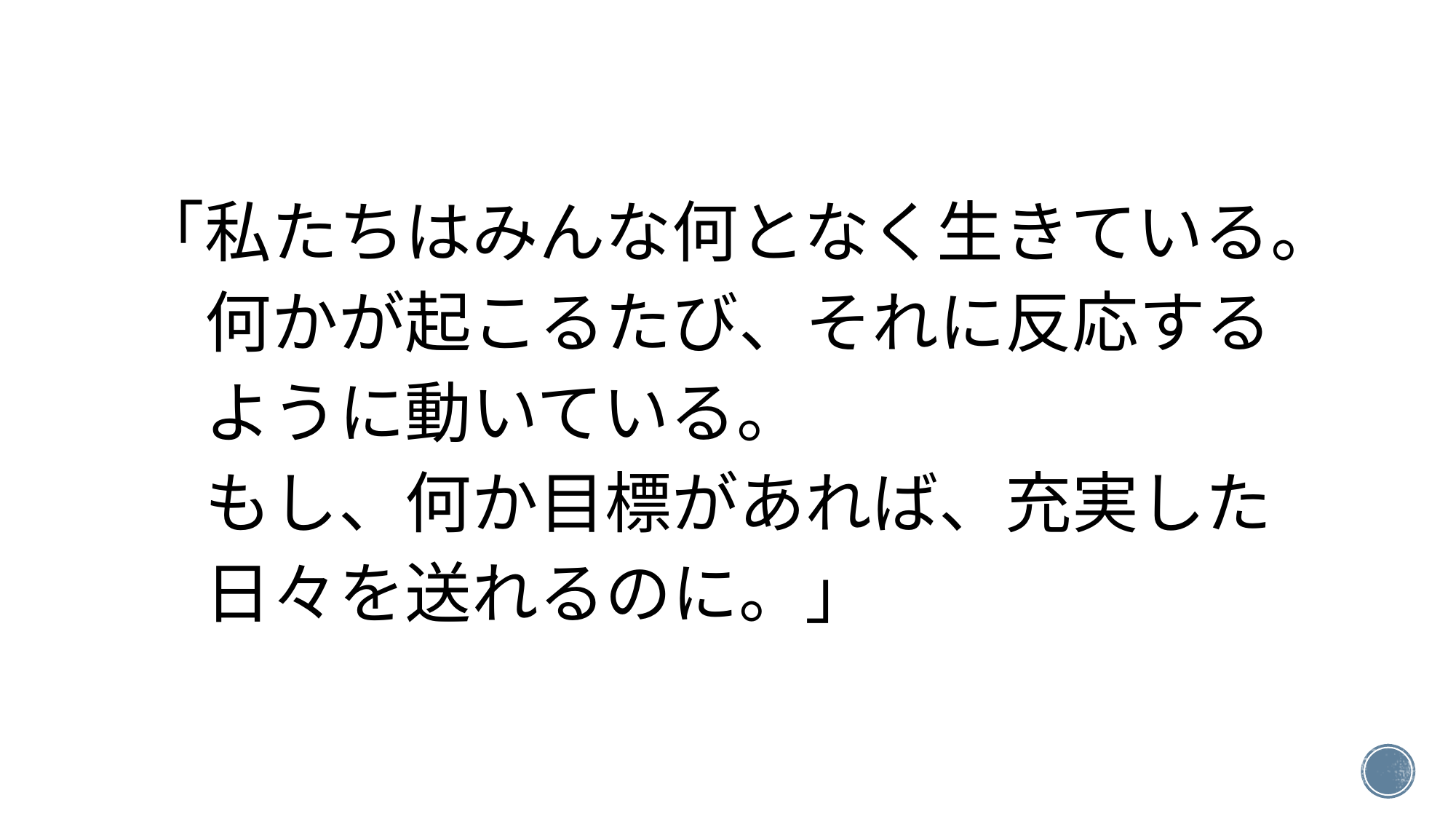

「私たちはみんな何となく生きている。
　何かが起こるたび、それに反応する
　ように動いている。
　もし、何か目標があれば、充実した
　日々を送れるのに。」